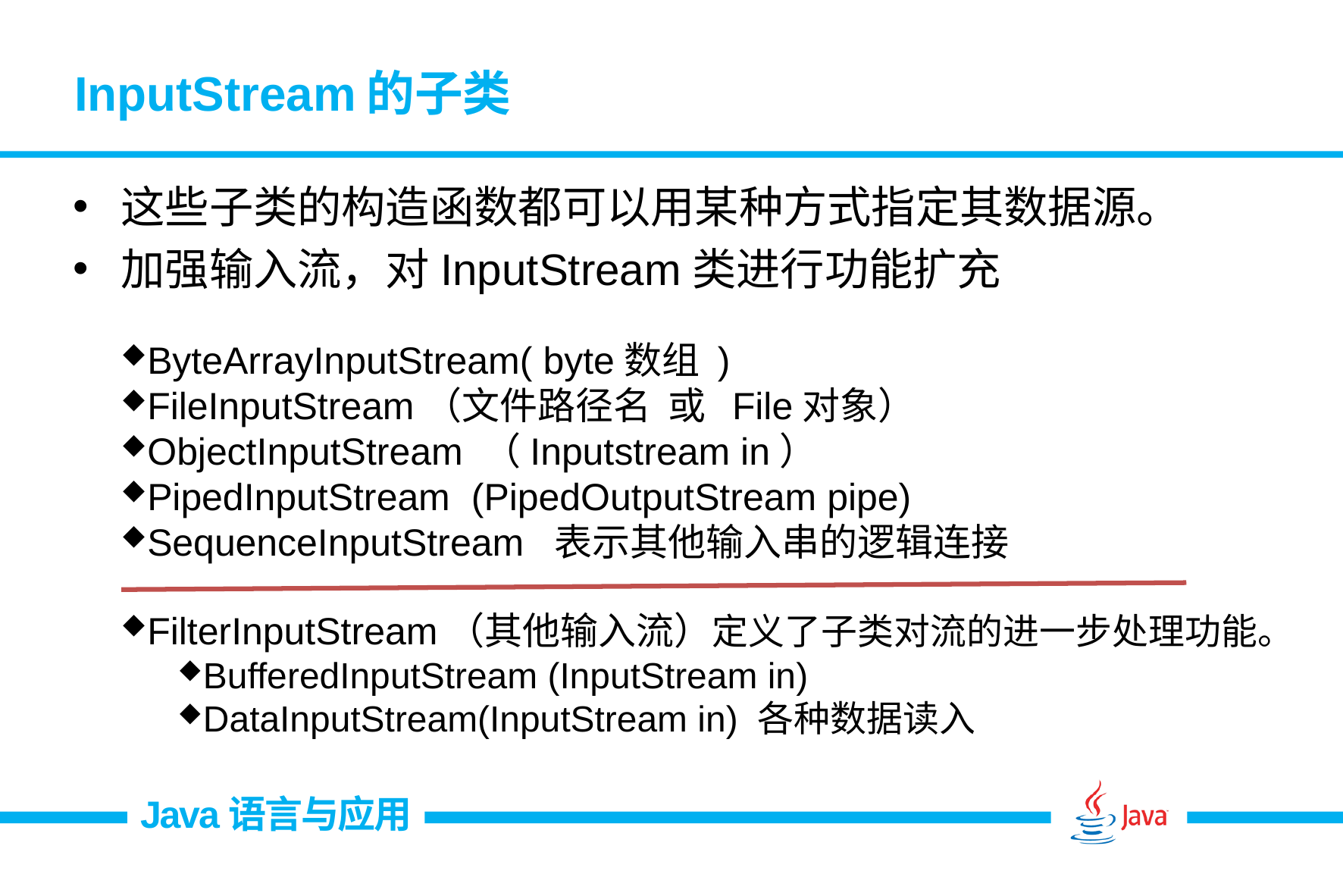

# InputStream的子类
这些子类的构造函数都可以用某种方式指定其数据源。
加强输入流，对InputStream类进行功能扩充
ByteArrayInputStream( byte数组 )
FileInputStream（文件路径名  或  File对象）
ObjectInputStream （Inputstream in）
PipedInputStream  (PipedOutputStream pipe)
SequenceInputStream  表示其他输入串的逻辑连接

FilterInputStream（其他输入流）定义了子类对流的进一步处理功能。
BufferedInputStream (InputStream in)
DataInputStream(InputStream in) 各种数据读入

57